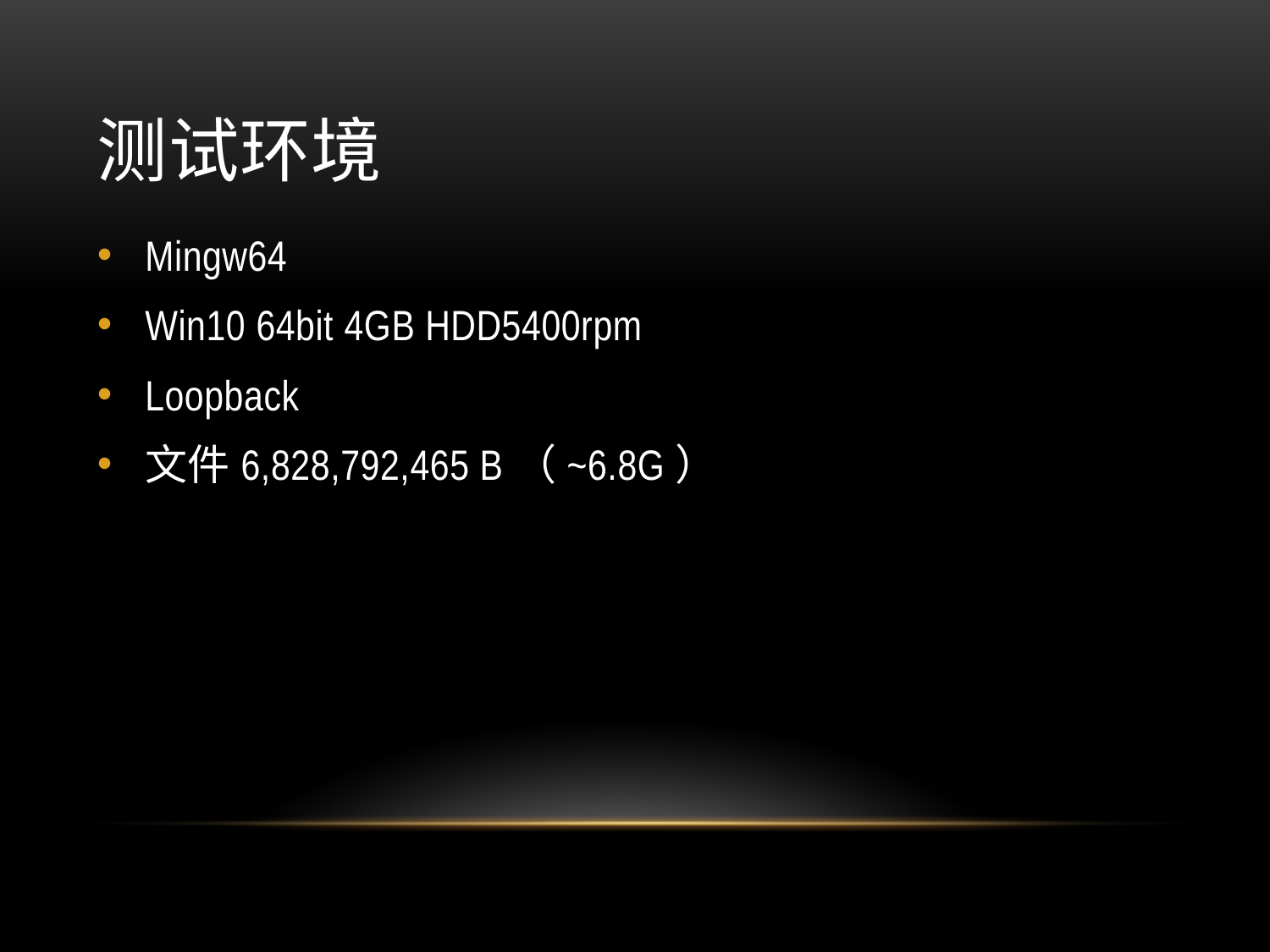

# 测试环境
Mingw64
Win10 64bit 4GB HDD5400rpm
Loopback
文件6,828,792,465 B（~6.8G）